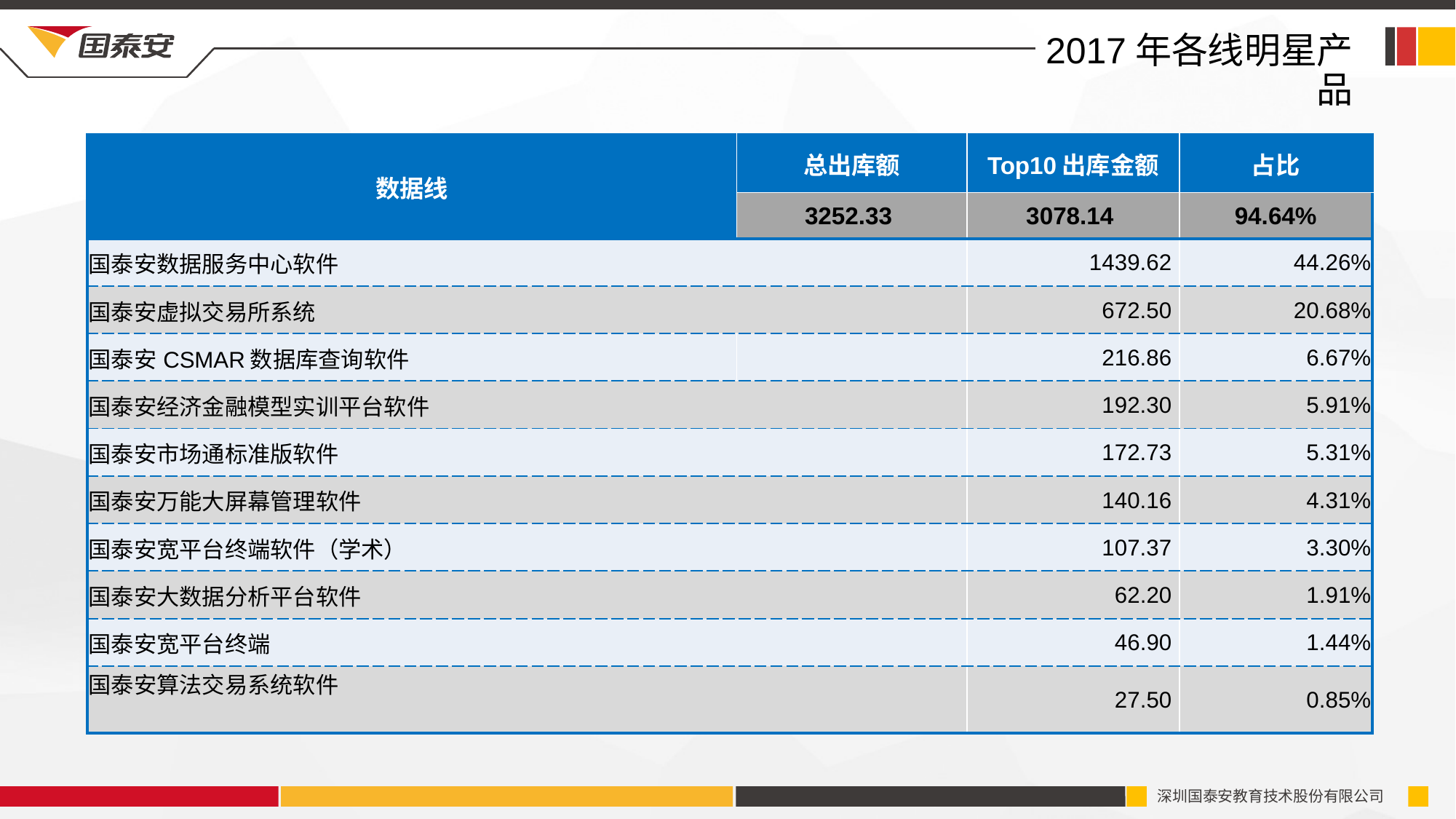

2017年各线明星产品
| 数据线 | 总出库额 | Top10出库金额 | 占比 |
| --- | --- | --- | --- |
|  | 3252.33 | 3078.14 | 94.64% |
| 国泰安数据服务中心软件 |  | 1439.62 | 44.26% |
| 国泰安虚拟交易所系统 |  | 672.50 | 20.68% |
| 国泰安CSMAR数据库查询软件 |  | 216.86 | 6.67% |
| 国泰安经济金融模型实训平台软件 |  | 192.30 | 5.91% |
| 国泰安市场通标准版软件 |  | 172.73 | 5.31% |
| 国泰安万能大屏幕管理软件 |  | 140.16 | 4.31% |
| 国泰安宽平台终端软件（学术） |  | 107.37 | 3.30% |
| 国泰安大数据分析平台软件 |  | 62.20 | 1.91% |
| 国泰安宽平台终端 |  | 46.90 | 1.44% |
| 国泰安算法交易系统软件 |  | 27.50 | 0.85% |